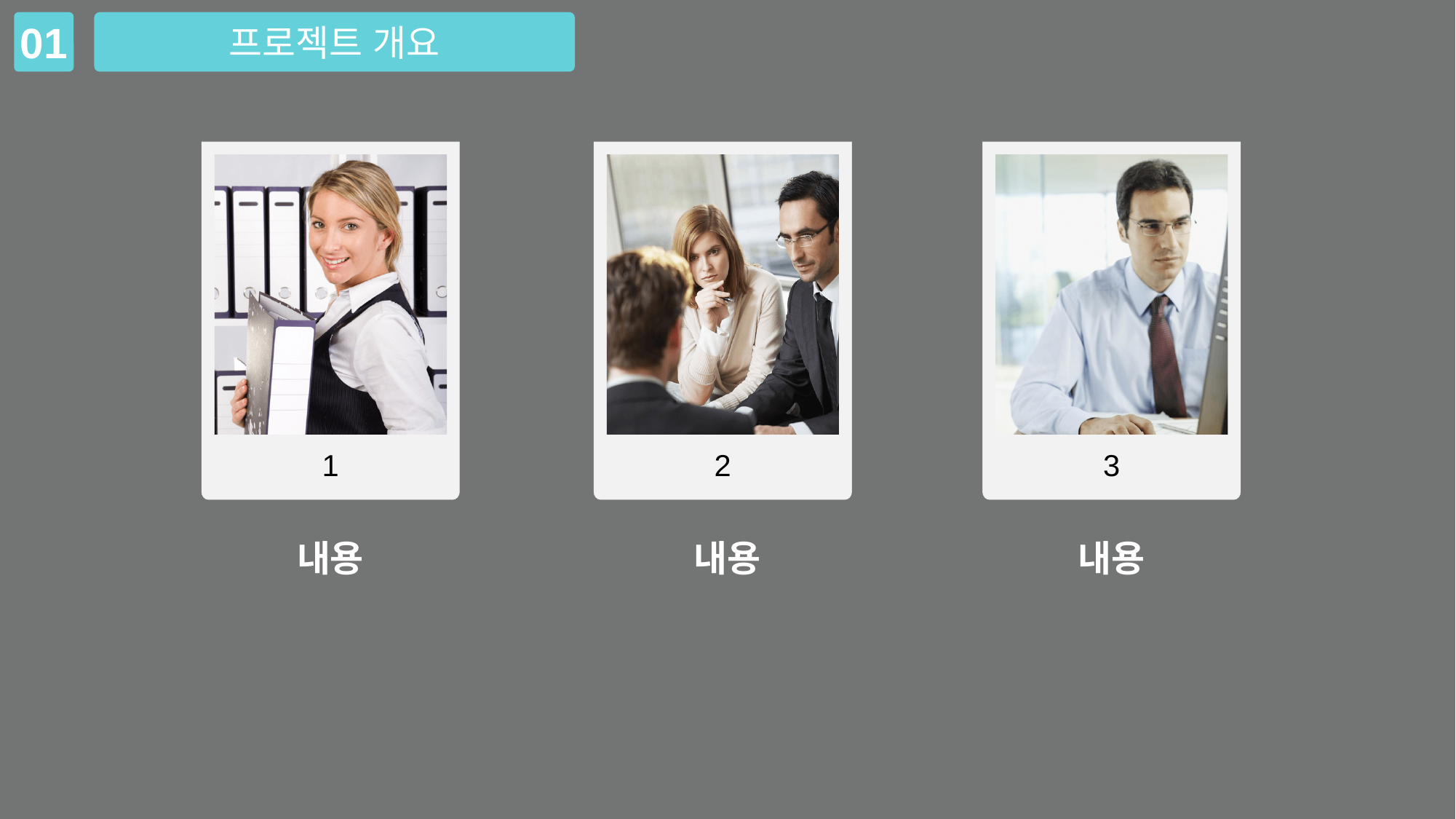

01
프로젝트 개요
1
2
3

내용
내용
내용